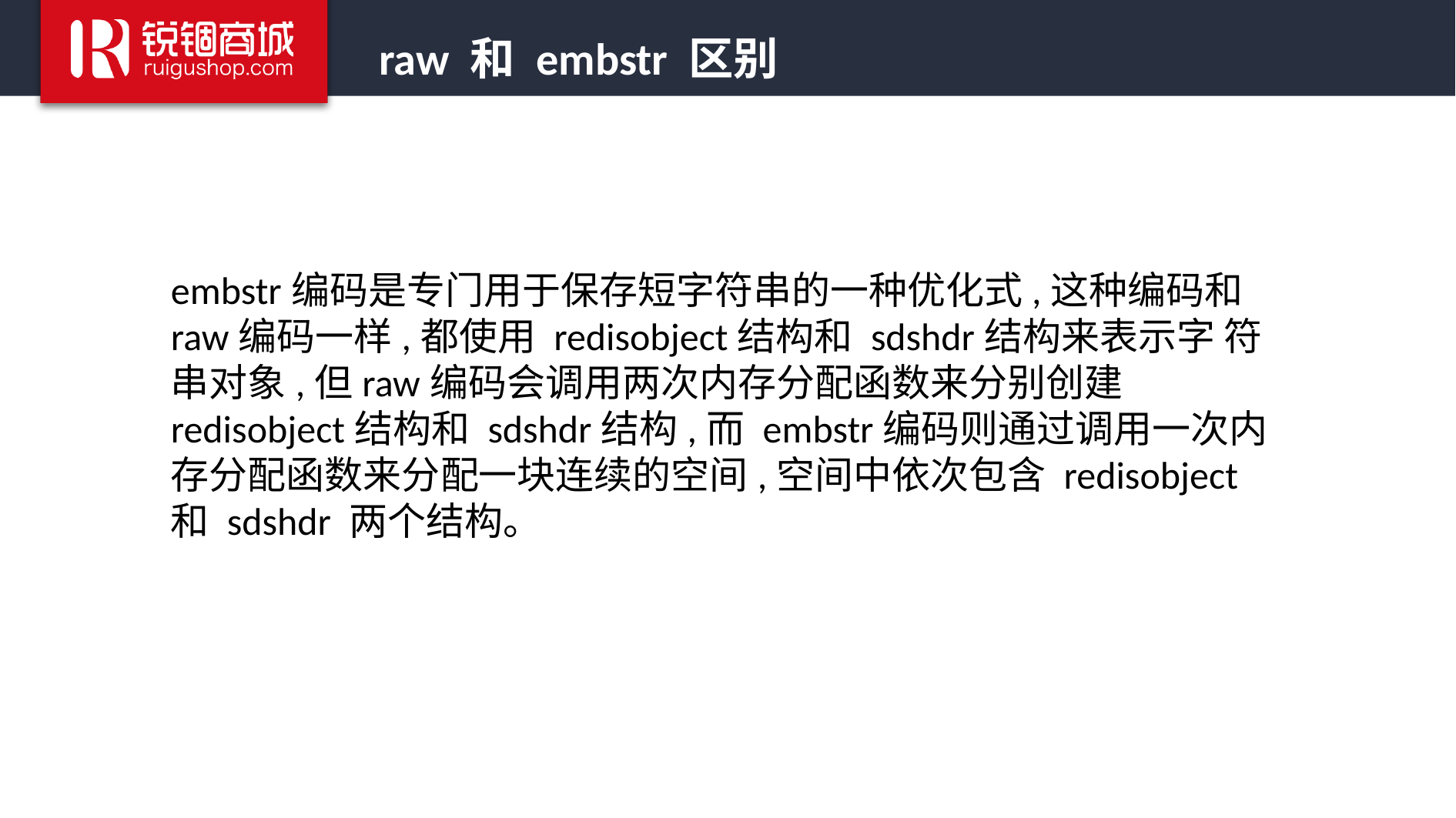

raw 和 embstr 区别
embstr编码是专⻔⽤于保存短字符串的⼀种优化式,这种编码和raw编码⼀样,都使⽤ redisobject结构和 sdshdr结构来表示字 符串对象,但raw编码会调⽤两次内存分配函数来分别创建 redisobject结构和 sdshdr结构,⽽ embstr编码则通过调⽤⼀次内存分配函数来分配⼀块连续的空间,空间中依次包含 redisobject和 sdshdr 两个结构。